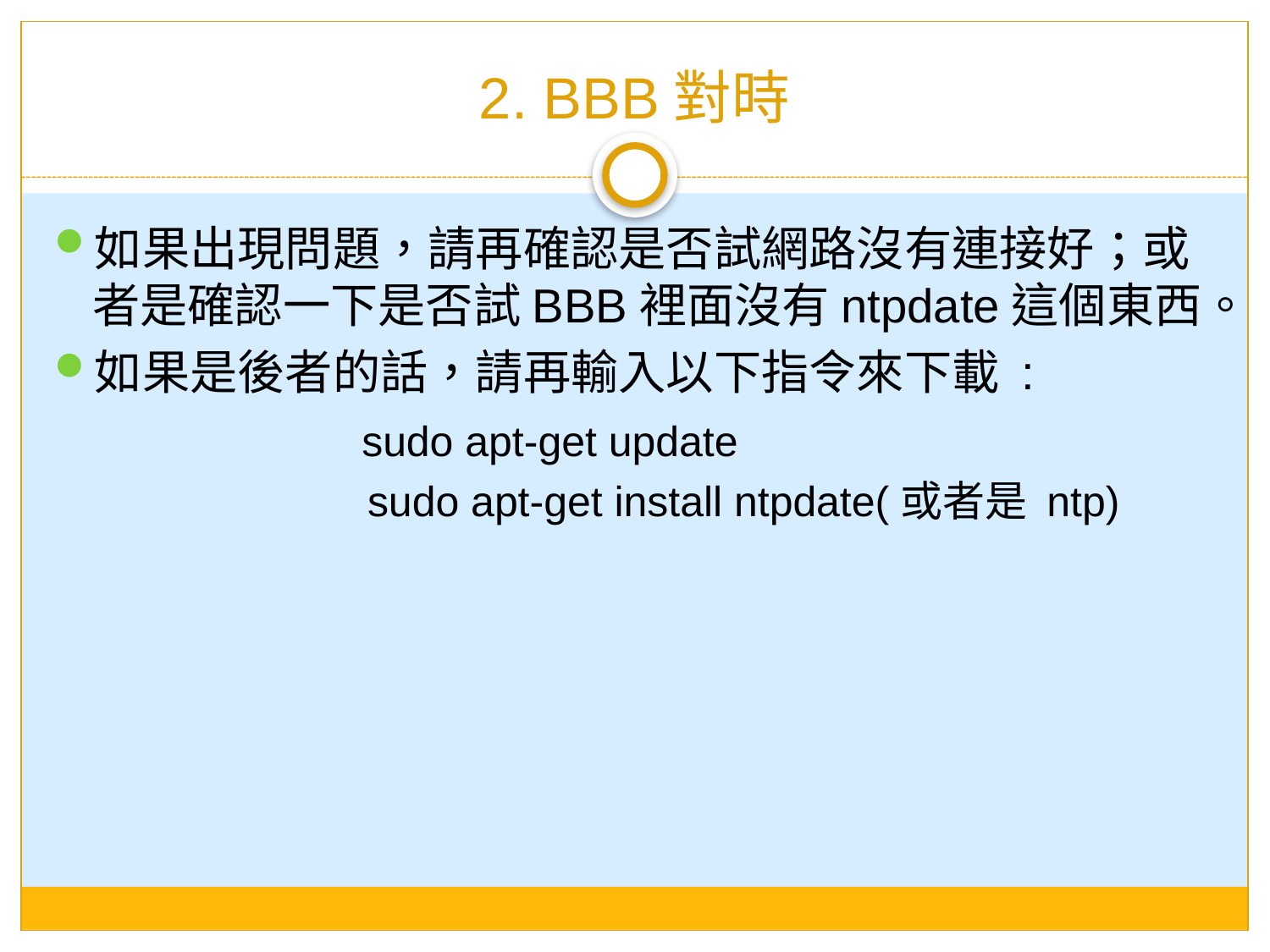

# 2. BBB對時
如果出現問題，請再確認是否試網路沒有連接好；或者是確認一下是否試BBB裡面沒有ntpdate這個東西。
如果是後者的話，請再輸入以下指令來下載 :
		    sudo apt-get update
		     sudo apt-get install ntpdate(或者是 ntp)